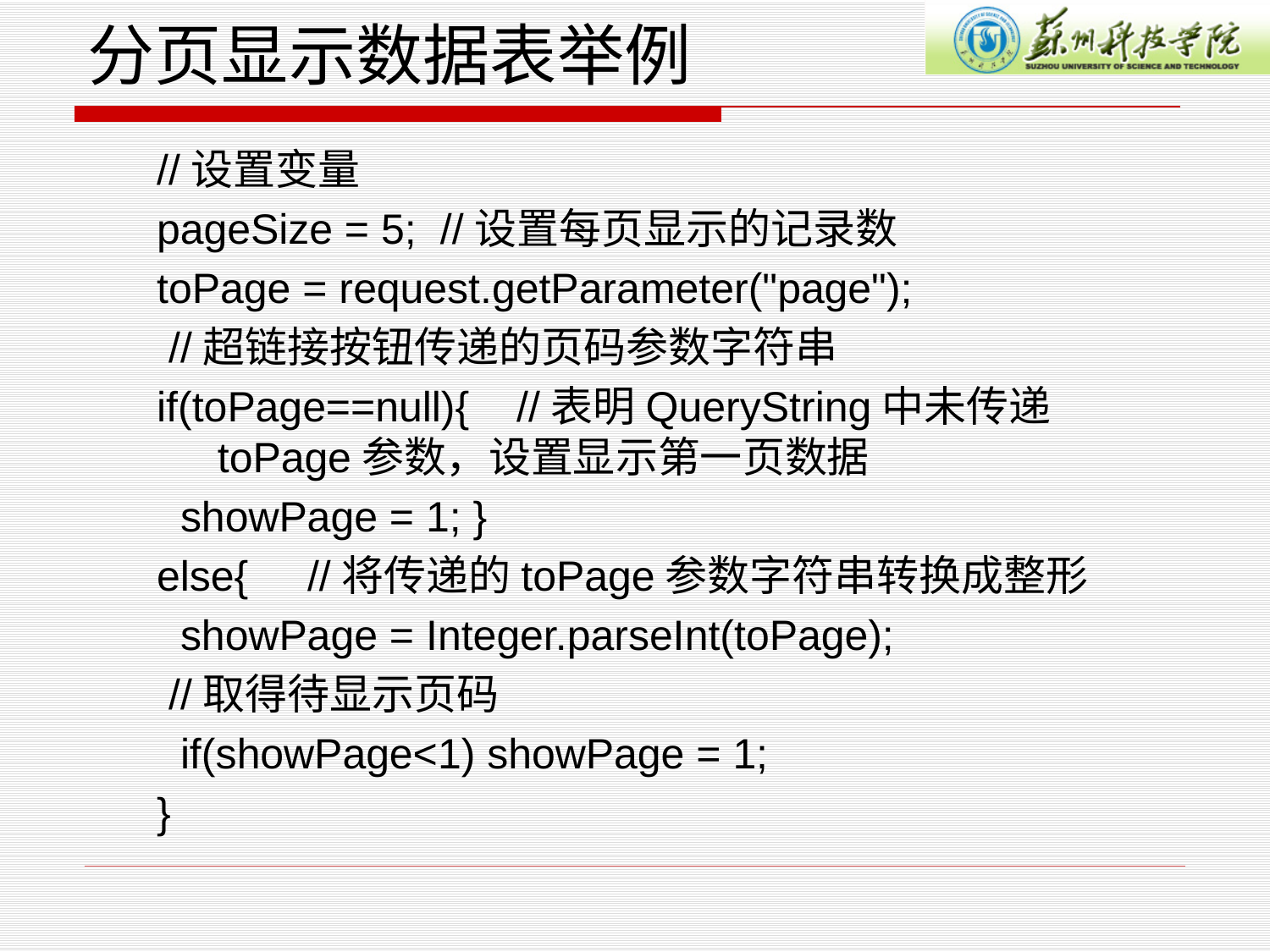

# 分页显示数据表举例
//设置变量
pageSize = 5;  //设置每页显示的记录数
toPage = request.getParameter("page");
 //超链接按钮传递的页码参数字符串
if(toPage==null){    //表明QueryString中未传递toPage参数，设置显示第一页数据
  showPage = 1; }
else{     //将传递的toPage参数字符串转换成整形
  showPage = Integer.parseInt(toPage);
 //取得待显示页码
  if(showPage<1) showPage = 1;
}